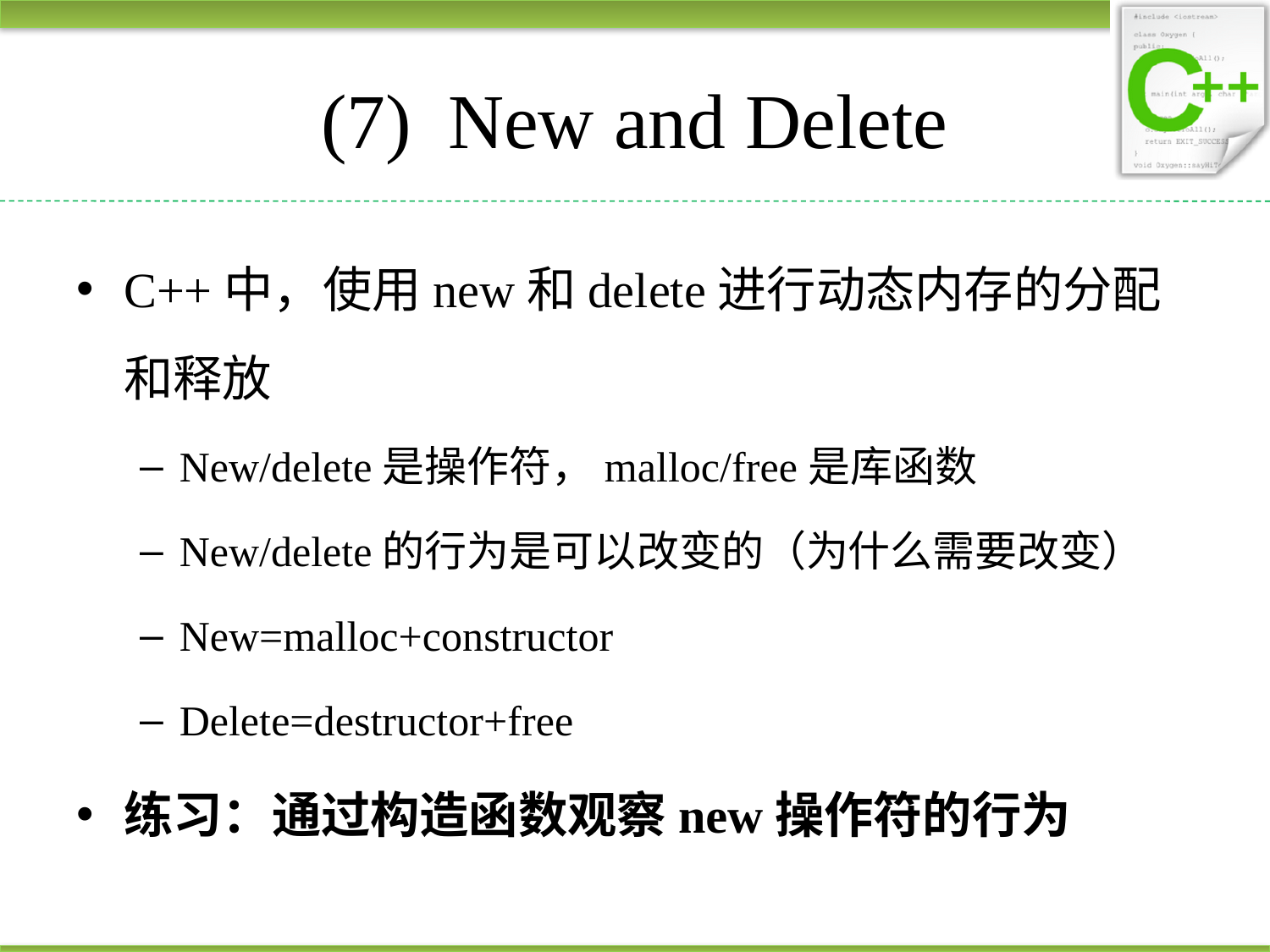

# (7)	New and Delete
C++中，使用new和delete进行动态内存的分配和释放
New/delete是操作符，malloc/free是库函数
New/delete的行为是可以改变的（为什么需要改变）
New=malloc+constructor
Delete=destructor+free
练习：通过构造函数观察new操作符的行为